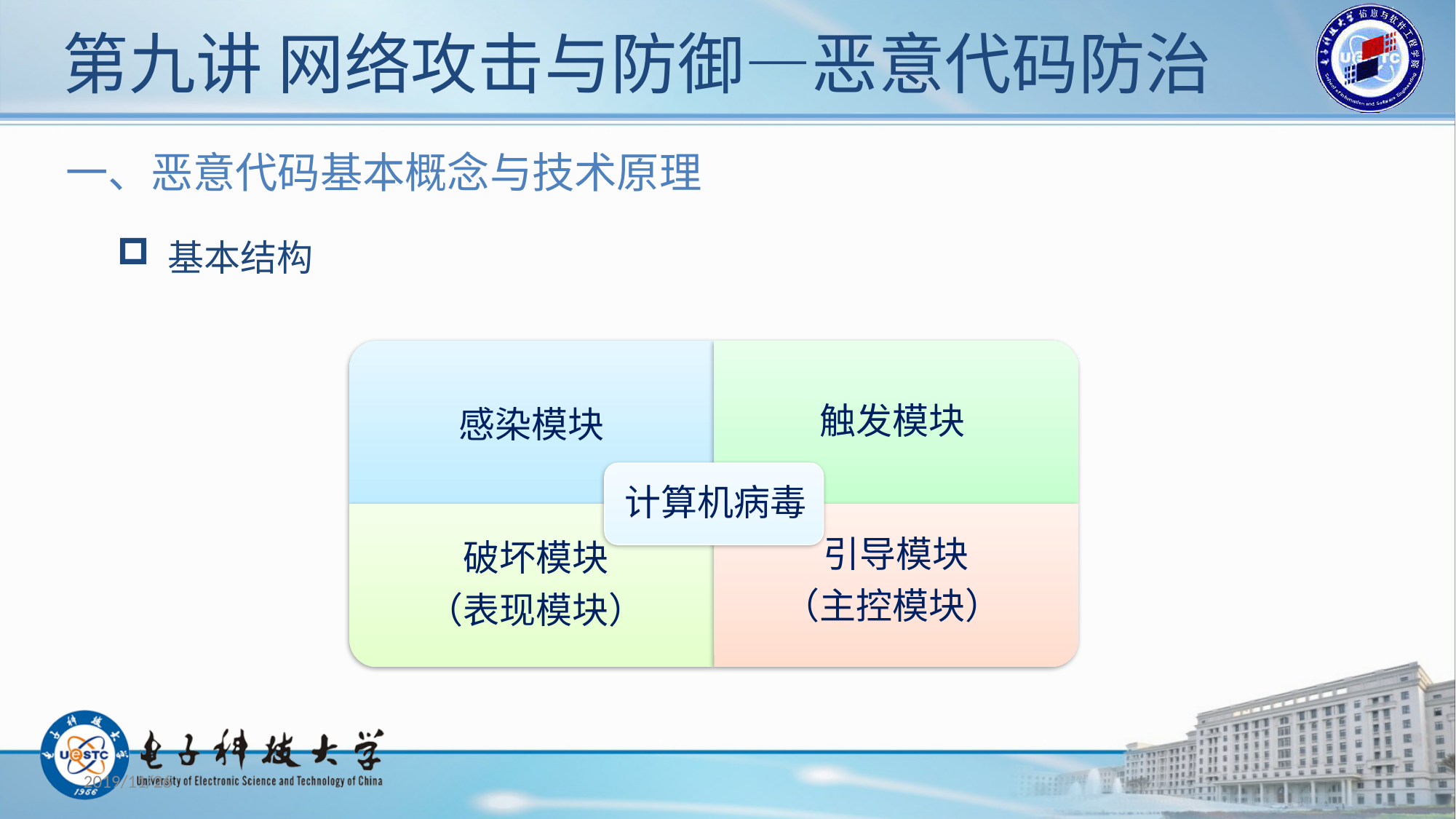

# 第九讲 网络攻击与防御—恶意代码防治
一、恶意代码基本概念与技术原理
 基本结构
感染模块
触发模块
破坏模块
（表现模块）
引导模块
（主控模块）
计算机病毒
2019/11/26